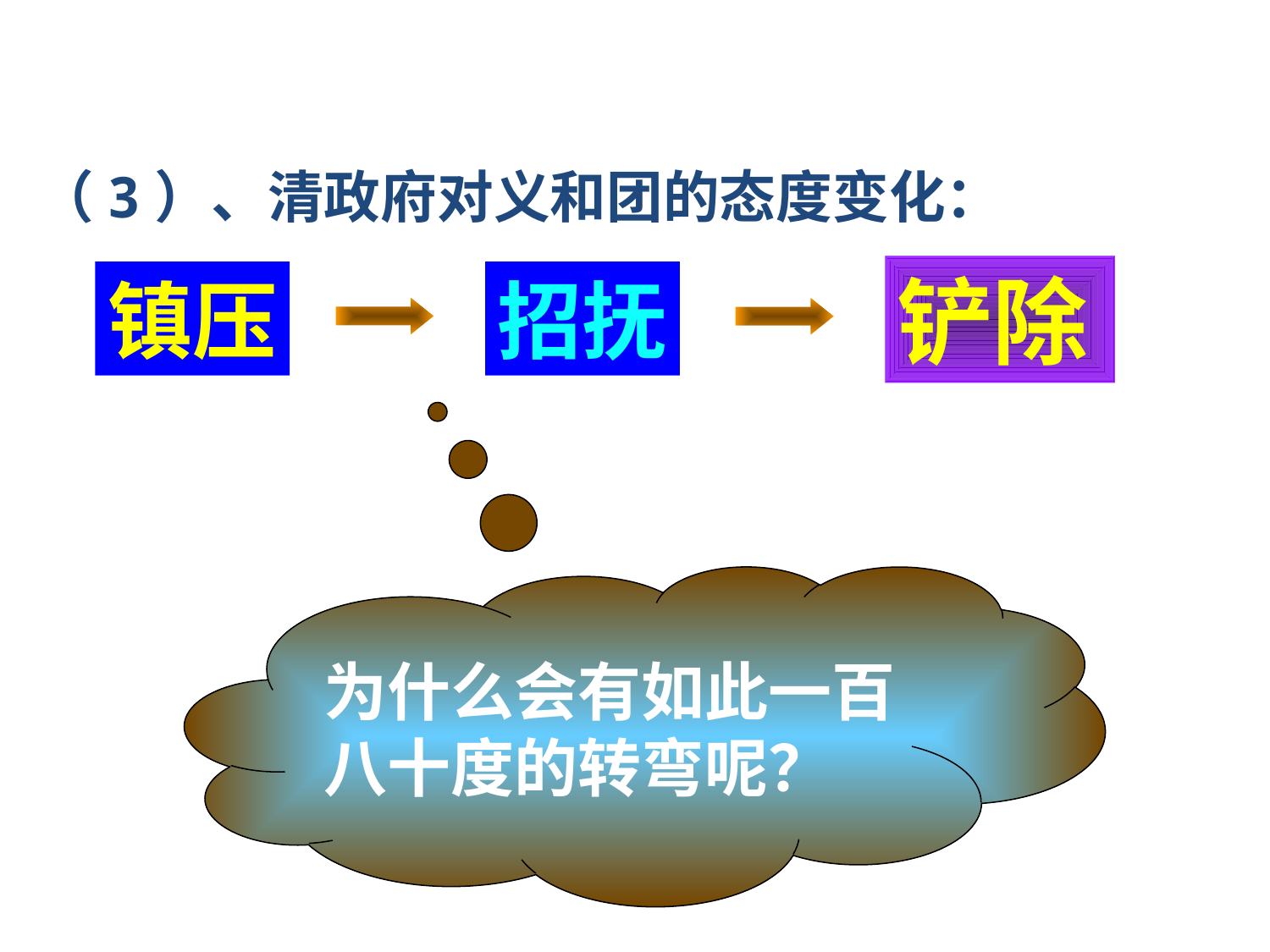

（3）、清政府对义和团的态度变化：
铲除
镇压
招抚

为什么会有如此一百八十度的转弯呢？